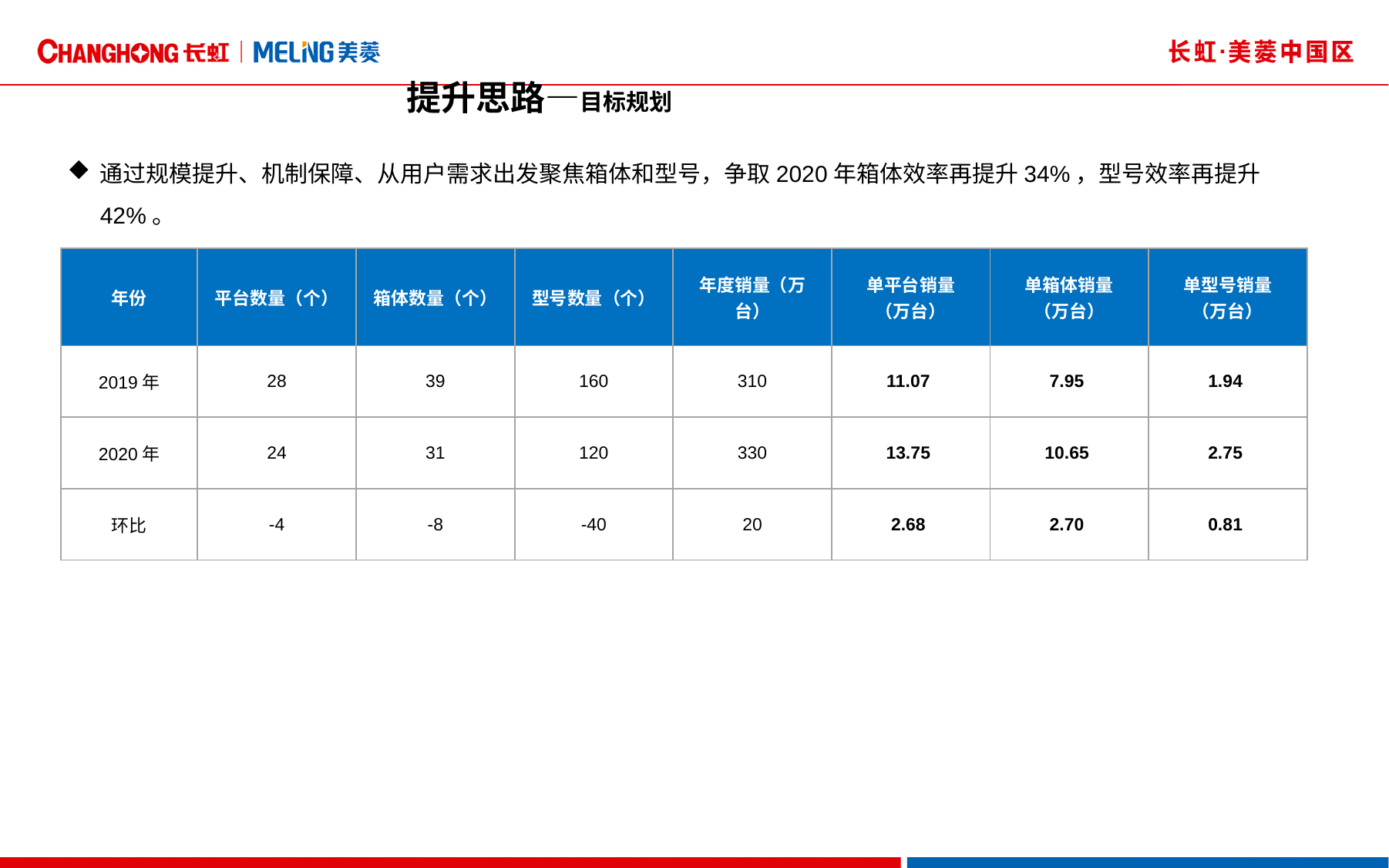

提升思路—目标规划
通过规模提升、机制保障、从用户需求出发聚焦箱体和型号，争取2020年箱体效率再提升34%，型号效率再提升42%。
| 年份 | 平台数量（个） | 箱体数量（个） | 型号数量（个） | 年度销量（万台） | 单平台销量 （万台） | 单箱体销量 （万台） | 单型号销量 （万台） |
| --- | --- | --- | --- | --- | --- | --- | --- |
| 2019年 | 28 | 39 | 160 | 310 | 11.07 | 7.95 | 1.94 |
| 2020年 | 24 | 31 | 120 | 330 | 13.75 | 10.65 | 2.75 |
| 环比 | -4 | -8 | -40 | 20 | 2.68 | 2.70 | 0.81 |